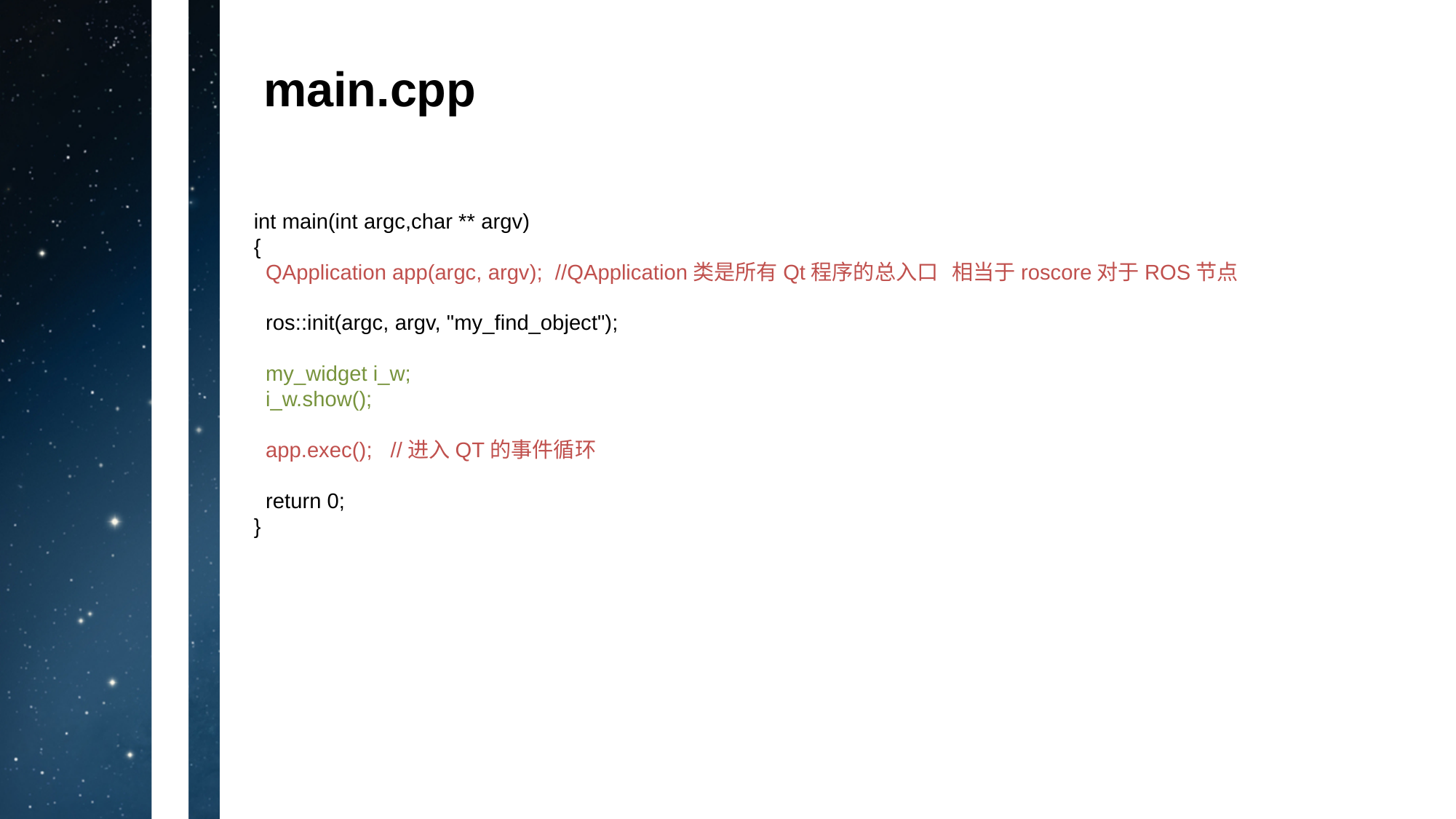

main.cpp

int main(int argc,char ** argv)
{
  QApplication app(argc, argv);  //QApplication类是所有Qt程序的总入口  相当于roscore对于ROS节点

  ros::init(argc, argv, "my_find_object");

  my_widget i_w;
  i_w.show();

  app.exec();   //进入QT的事件循环

  return 0;
}